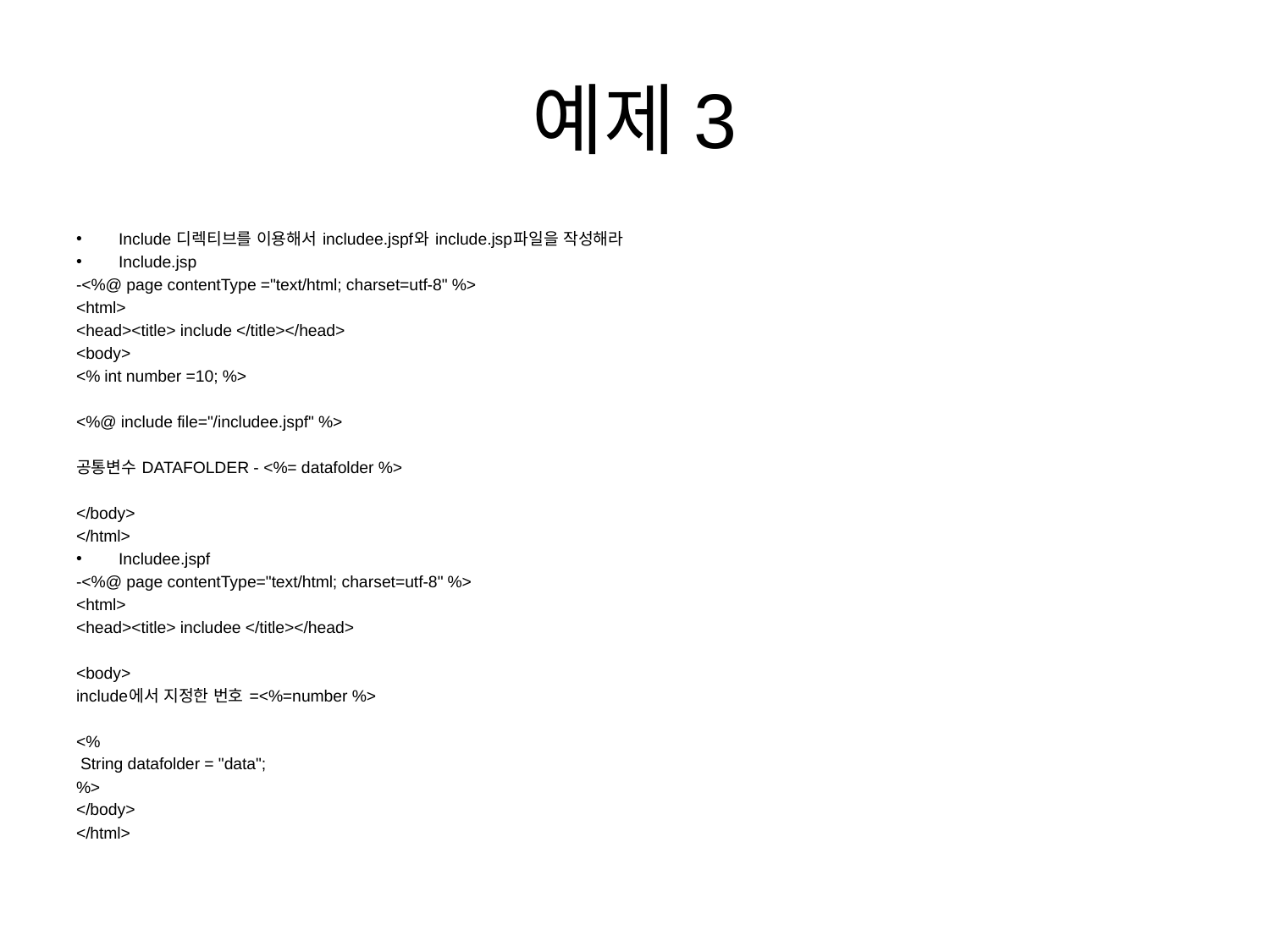

# 예제3
Include 디렉티브를 이용해서 includee.jspf와 include.jsp파일을 작성해라
Include.jsp
-<%@ page contentType ="text/html; charset=utf-8" %>
<html>
<head><title> include </title></head>
<body>
<% int number =10; %>

<%@ include file="/includee.jspf" %>

공통변수 DATAFOLDER - <%= datafolder %>

</body>
</html>
Includee.jspf
-<%@ page contentType="text/html; charset=utf-8" %>
<html>
<head><title> includee </title></head>

<body>
include에서 지정한 번호 =<%=number %>

<%
 String datafolder = "data";
%>
</body>
</html>